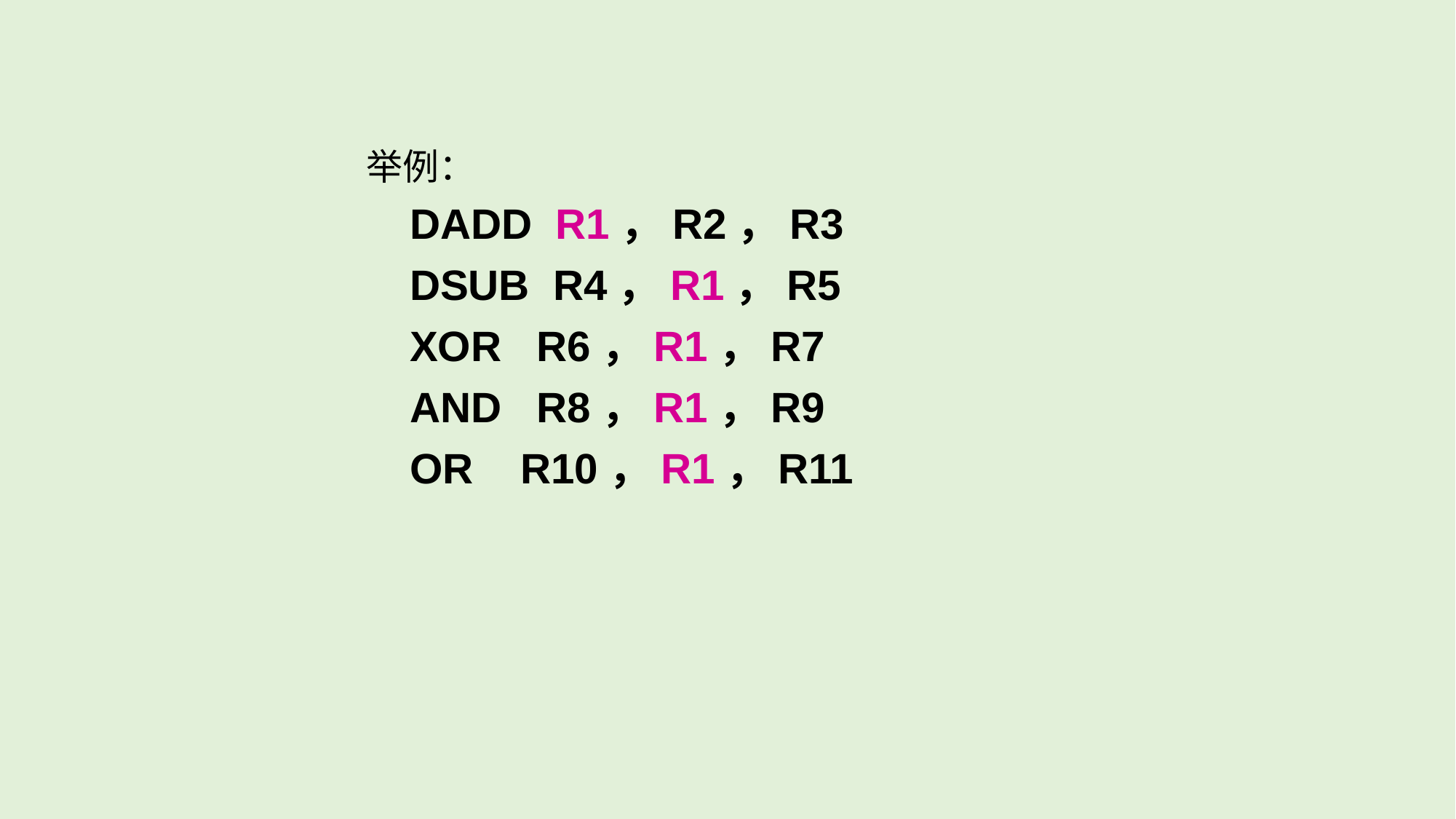

举例：
          DADD  R1，R2，R3
          DSUB  R4，R1，R5
          XOR   R6，R1，R7
          AND   R8，R1，R9
          OR    R10，R1，R11